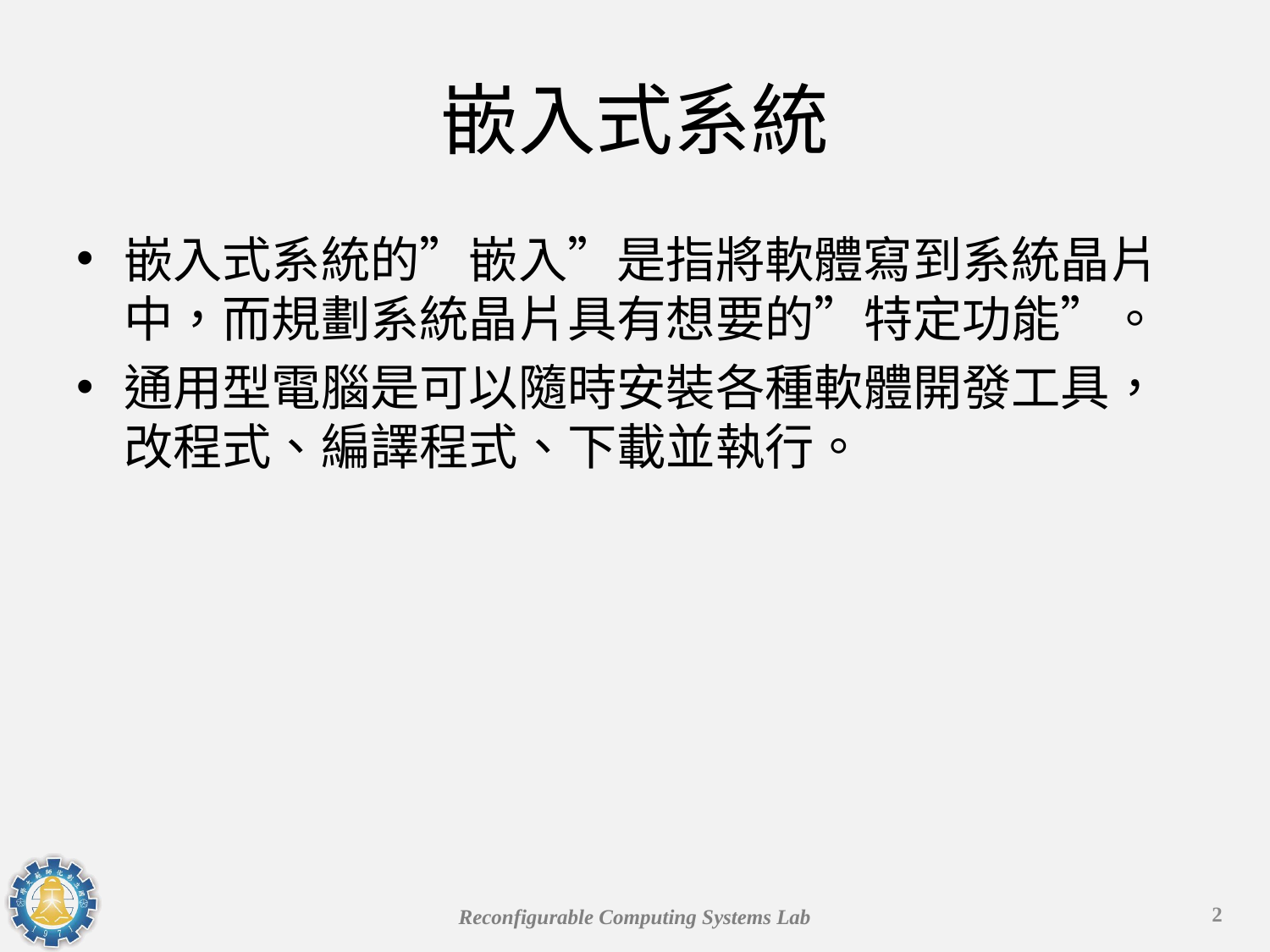

# 嵌入式系統
嵌入式系統的”嵌入”是指將軟體寫到系統晶片中，而規劃系統晶片具有想要的”特定功能”。
通用型電腦是可以隨時安裝各種軟體開發工具，改程式、編譯程式、下載並執行。
2